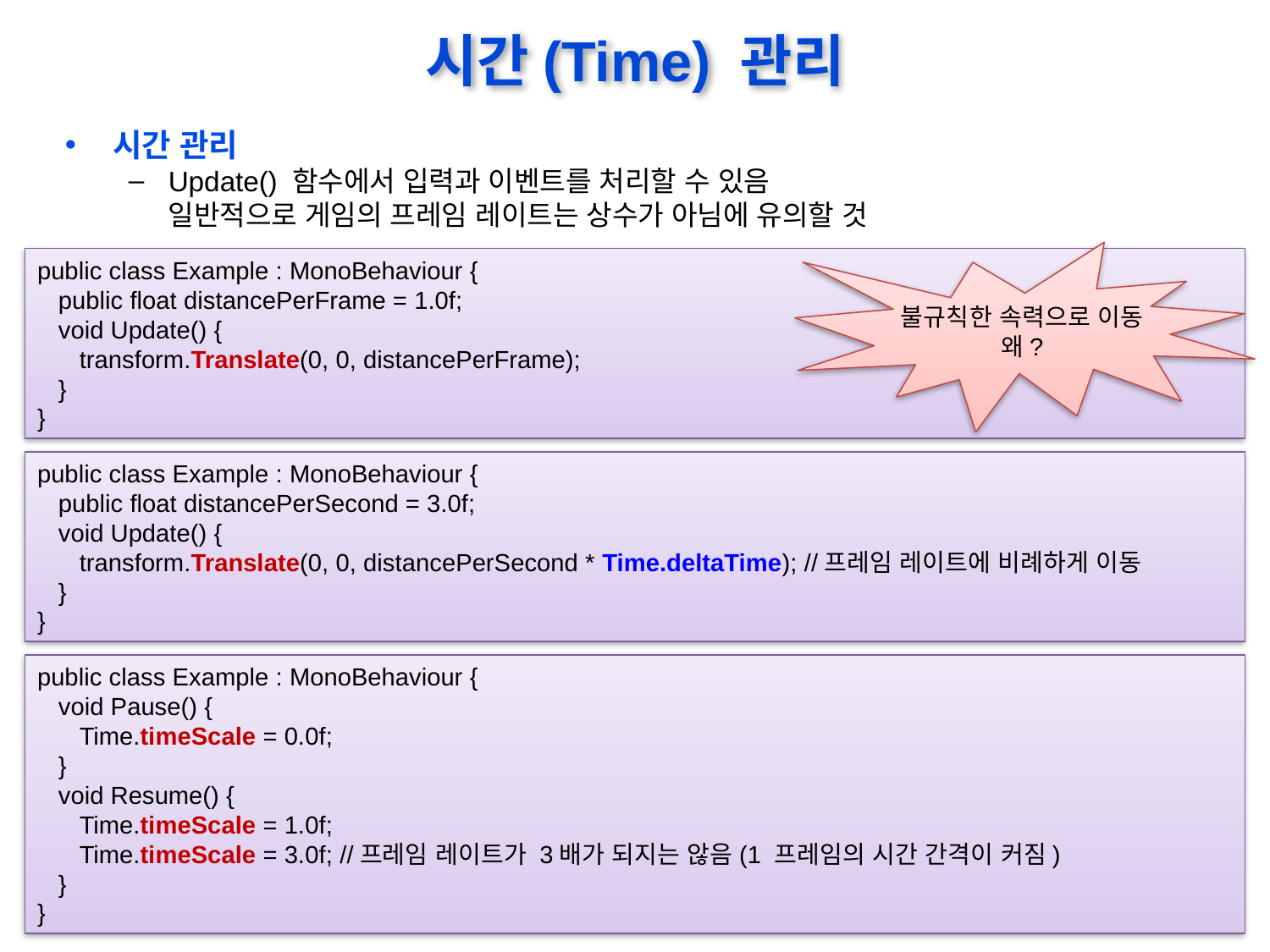

# 시간(Time) 관리
시간 관리
Update() 함수에서 입력과 이벤트를 처리할 수 있음
일반적으로 게임의 프레임 레이트는 상수가 아님에 유의할 것

불규칙한 속력으로 이동
왜?
public class Example : MonoBehaviour {
   public float distancePerFrame = 1.0f;
   void Update() {
      transform.Translate(0, 0, distancePerFrame);
   }
}
public class Example : MonoBehaviour {
   public float distancePerSecond = 3.0f;
   void Update() {
      transform.Translate(0, 0, distancePerSecond * Time.deltaTime); //프레임 레이트에 비례하게 이동
   }
}
public class Example : MonoBehaviour {
   void Pause() {
      Time.timeScale = 0.0f;
   }
   void Resume() {
      Time.timeScale = 1.0f;
      Time.timeScale = 3.0f; //프레임 레이트가 3배가 되지는 않음(1 프레임의 시간 간격이 커짐)
   }
}